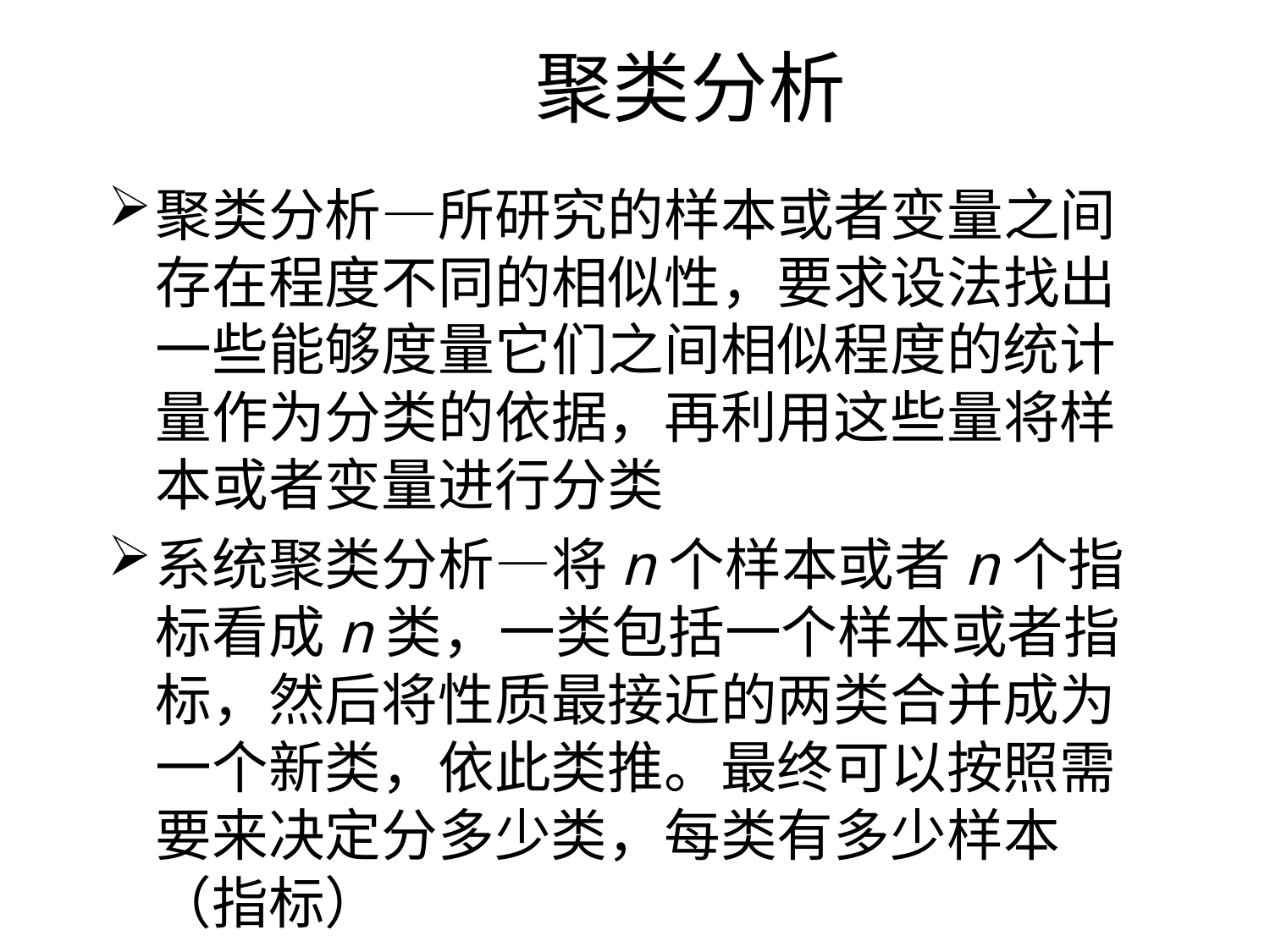

# 聚类分析
聚类分析—所研究的样本或者变量之间存在程度不同的相似性，要求设法找出一些能够度量它们之间相似程度的统计量作为分类的依据，再利用这些量将样本或者变量进行分类
系统聚类分析—将n个样本或者n个指标看成n类，一类包括一个样本或者指标，然后将性质最接近的两类合并成为一个新类，依此类推。最终可以按照需要来决定分多少类，每类有多少样本（指标）